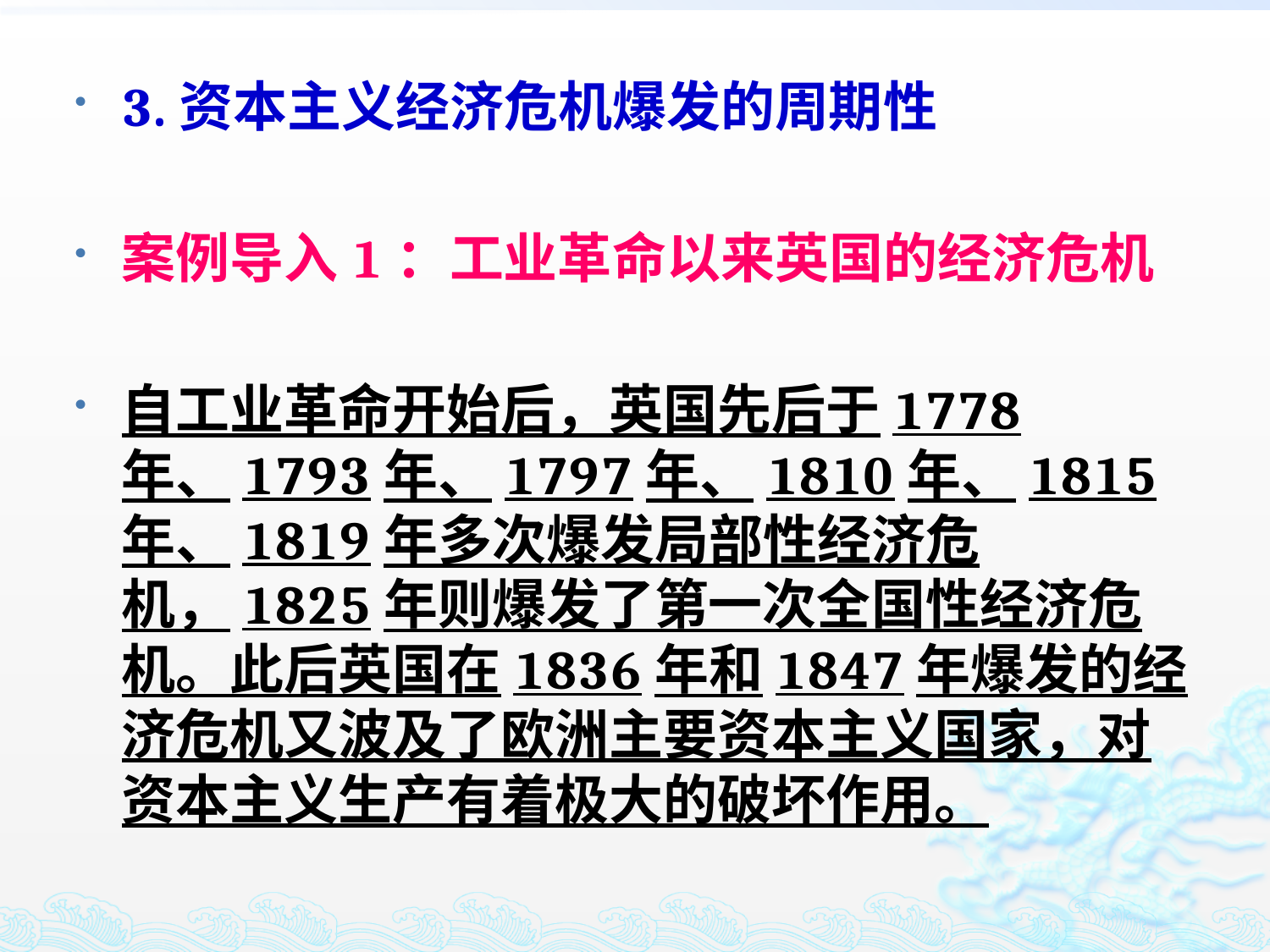

3.资本主义经济危机爆发的周期性

案例导入1：工业革命以来英国的经济危机

自工业革命开始后，英国先后于1778年、1793年、1797年、1810年、1815年、1819年多次爆发局部性经济危机，1825年则爆发了第一次全国性经济危机。此后英国在1836年和1847年爆发的经济危机又波及了欧洲主要资本主义国家，对资本主义生产有着极大的破坏作用。